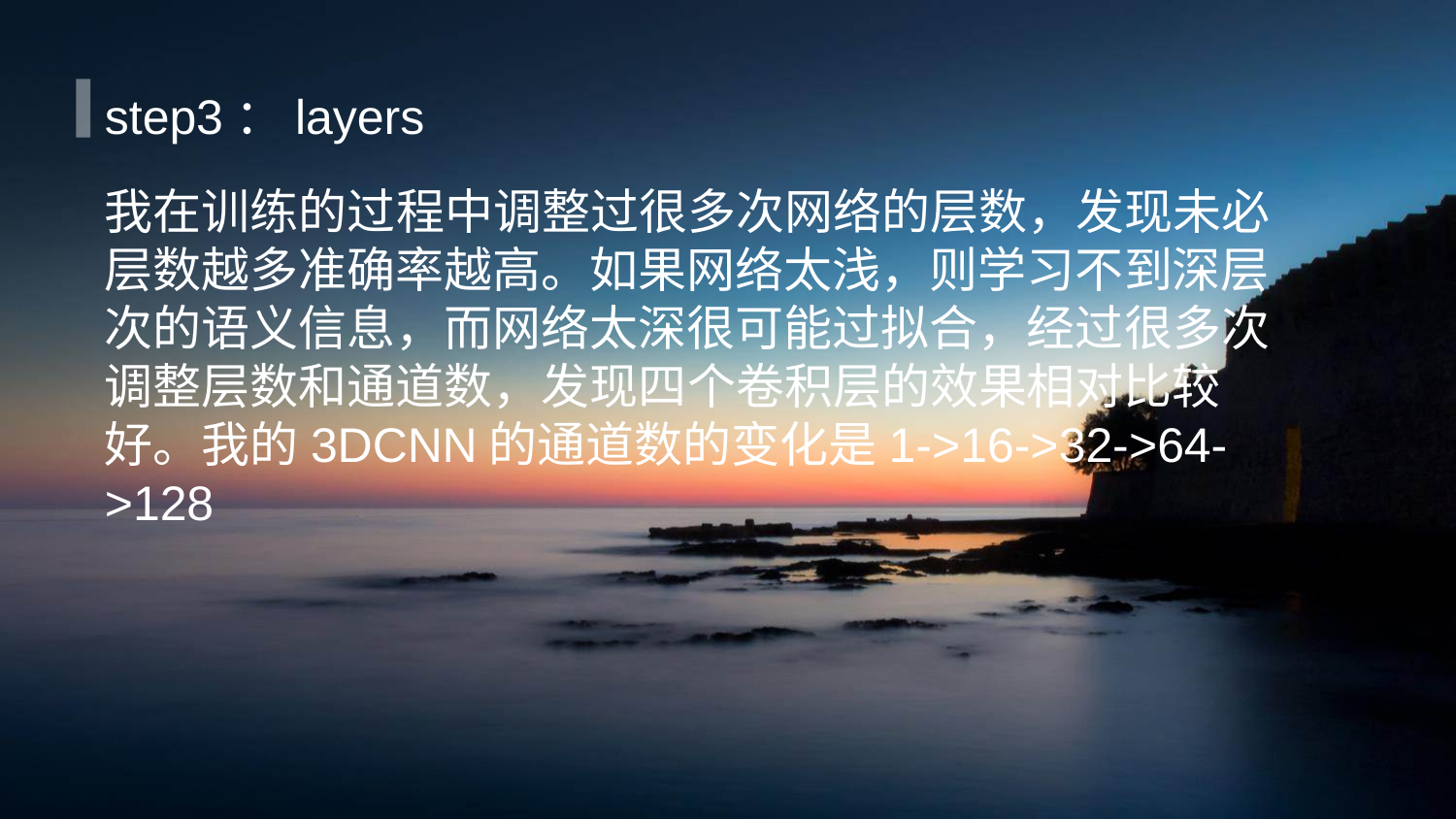

step3：layers

我在训练的过程中调整过很多次网络的层数，发现未必层数越多准确率越高。如果网络太浅，则学习不到深层次的语义信息，而网络太深很可能过拟合，经过很多次调整层数和通道数，发现四个卷积层的效果相对比较好。我的3DCNN的通道数的变化是1->16->32->64->128